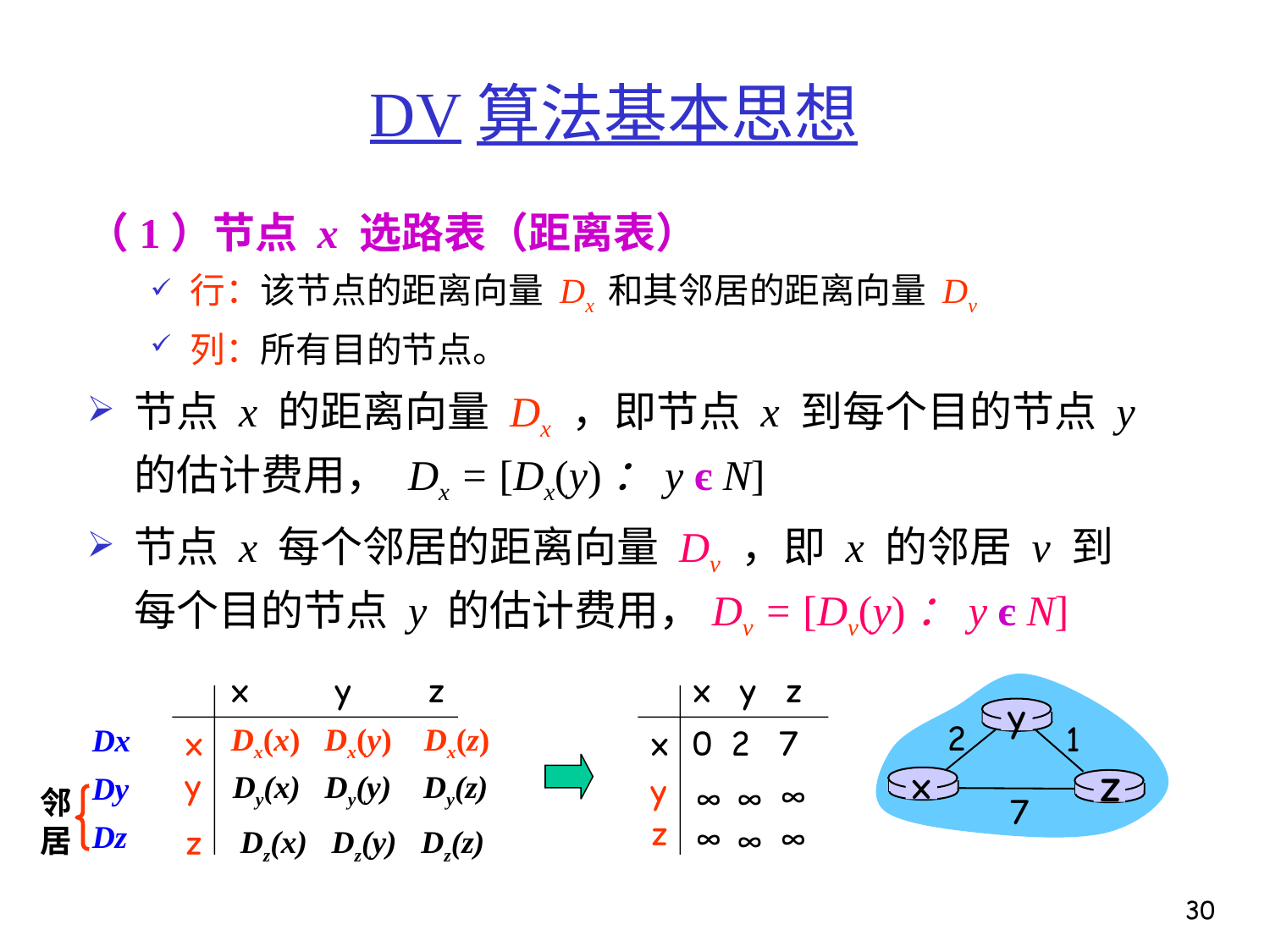

# DV算法基本思想
（1）节点 x 选路表（距离表）
行：该节点的距离向量 Dx 和其邻居的距离向量 Dv
列：所有目的节点。
节点 x 的距离向量 Dx ，即节点 x 到每个目的节点 y 的估计费用， Dx = [Dx(y)：y є N]
节点 x 每个邻居的距离向量 Dv ，即 x 的邻居 v 到每个目的节点 y 的估计费用，Dv = [Dv(y)：y є N]

x   y   z

x
0  2   7
y
∞
∞
 ∞

z
∞
∞
 ∞
x         y        z

Dx(x)   Dx(y)    Dx(z)

x
y
Dy(x)   Dy(y)    Dy(z)

Dz(x)   Dz(y)   Dz(z)
z

y

2
1

z

x

7

Dx
Dy
Dz

邻居

30